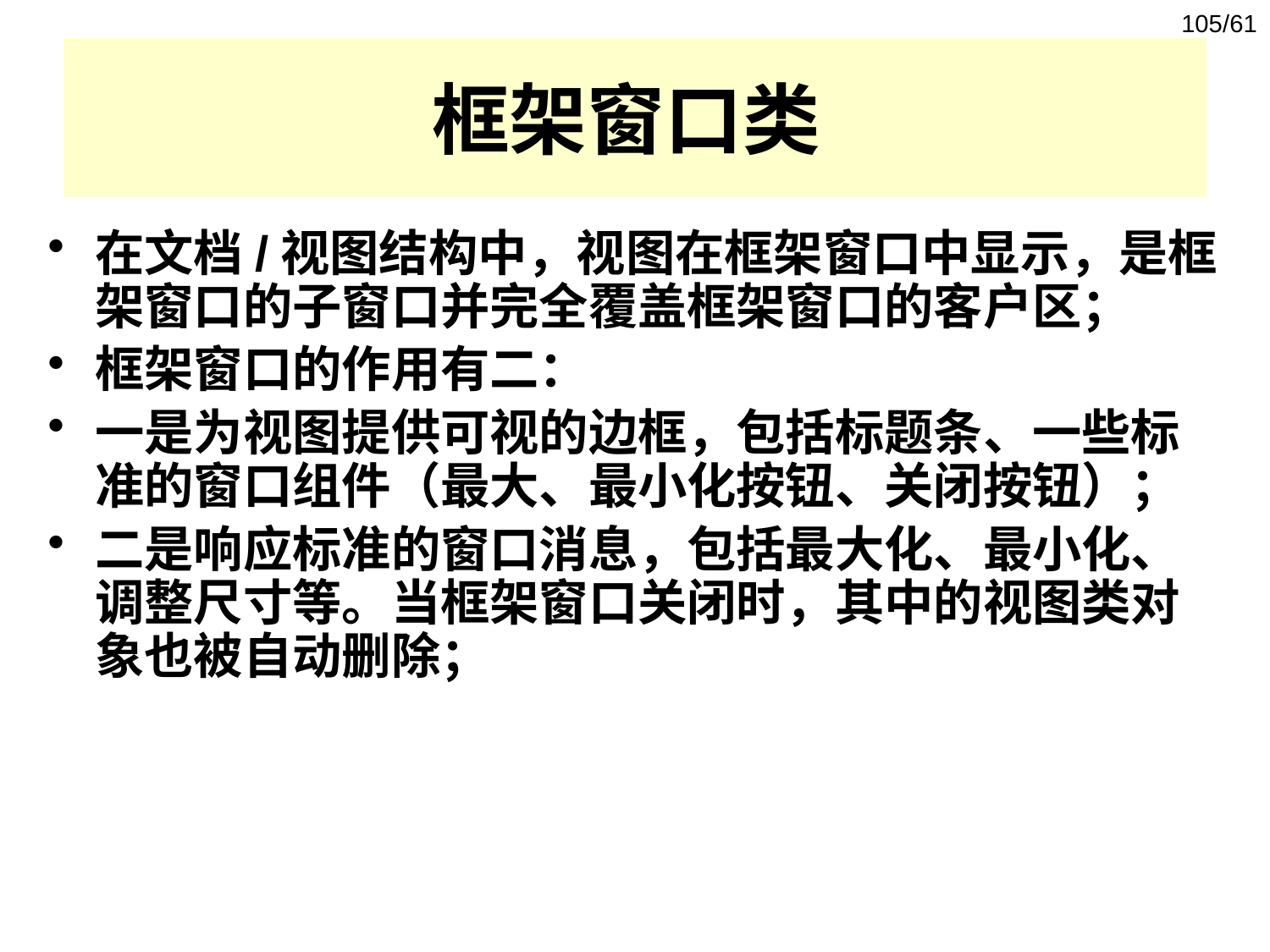

105/61
# 框架窗口类
在文档/视图结构中，视图在框架窗口中显示，是框架窗口的子窗口并完全覆盖框架窗口的客户区；
框架窗口的作用有二：
一是为视图提供可视的边框，包括标题条、一些标准的窗口组件（最大、最小化按钮、关闭按钮）；
二是响应标准的窗口消息，包括最大化、最小化、调整尺寸等。当框架窗口关闭时，其中的视图类对象也被自动删除；